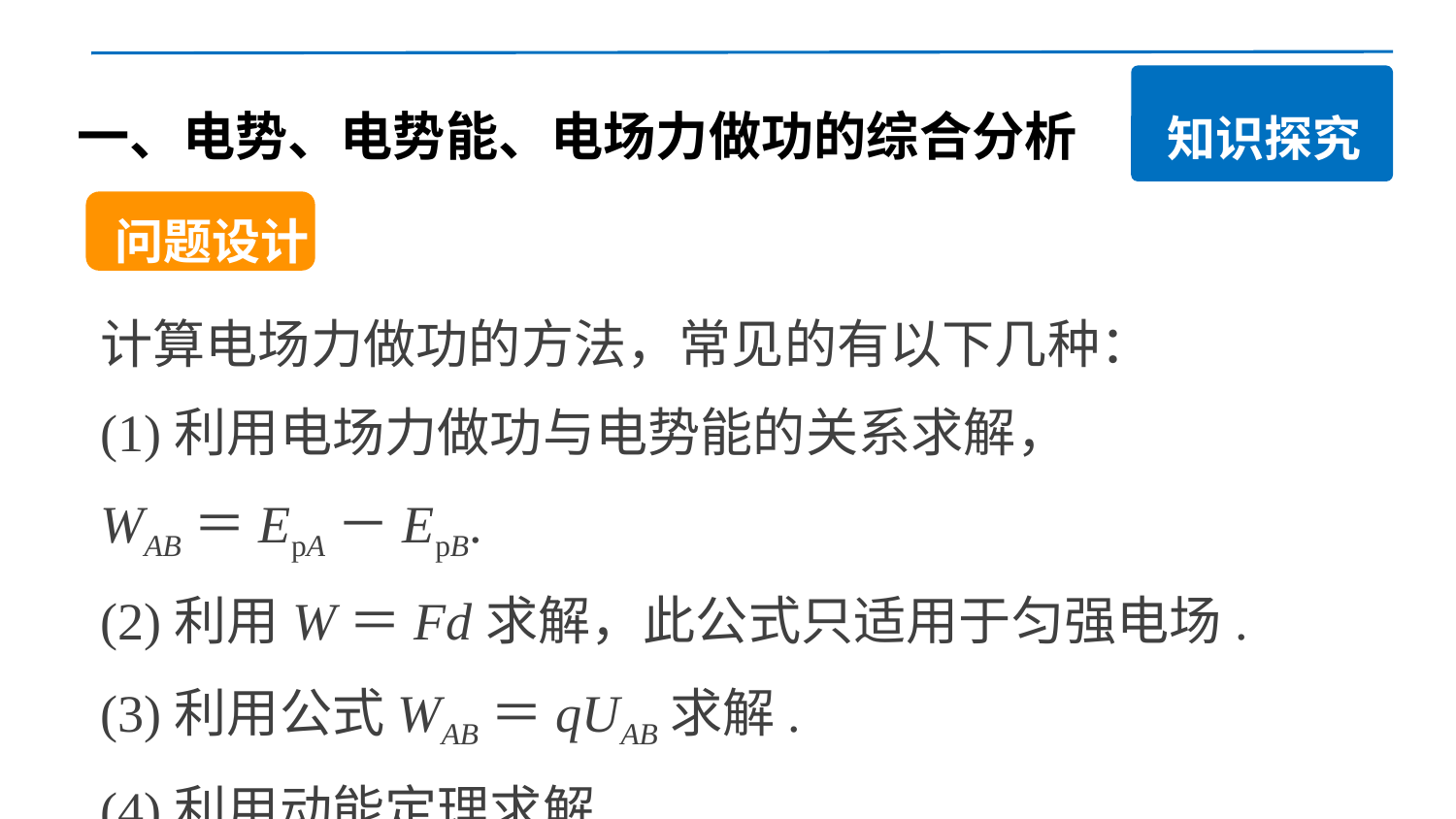

一、电势、电势能、电场力做功的综合分析

知识探究
 问题设计
计算电场力做功的方法，常见的有以下几种：
(1)利用电场力做功与电势能的关系求解，
WAB＝EpA－EpB.
(2)利用W＝Fd求解，此公式只适用于匀强电场.
(3)利用公式WAB＝qUAB求解.
(4)利用动能定理求解.